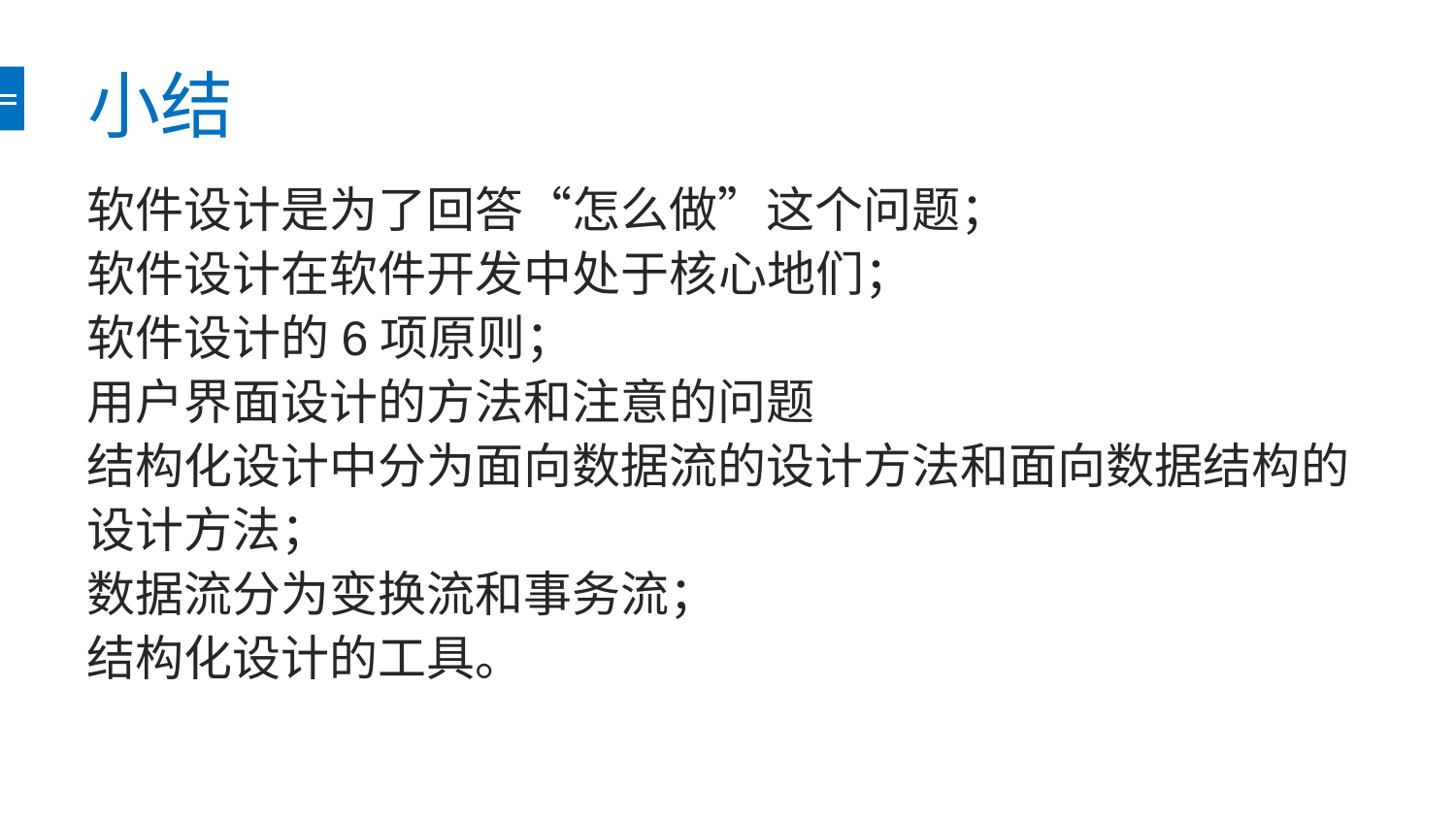

# 小结
软件设计是为了回答“怎么做”这个问题；
软件设计在软件开发中处于核心地们；
软件设计的6项原则；
用户界面设计的方法和注意的问题
结构化设计中分为面向数据流的设计方法和面向数据结构的设计方法；
数据流分为变换流和事务流；
结构化设计的工具。